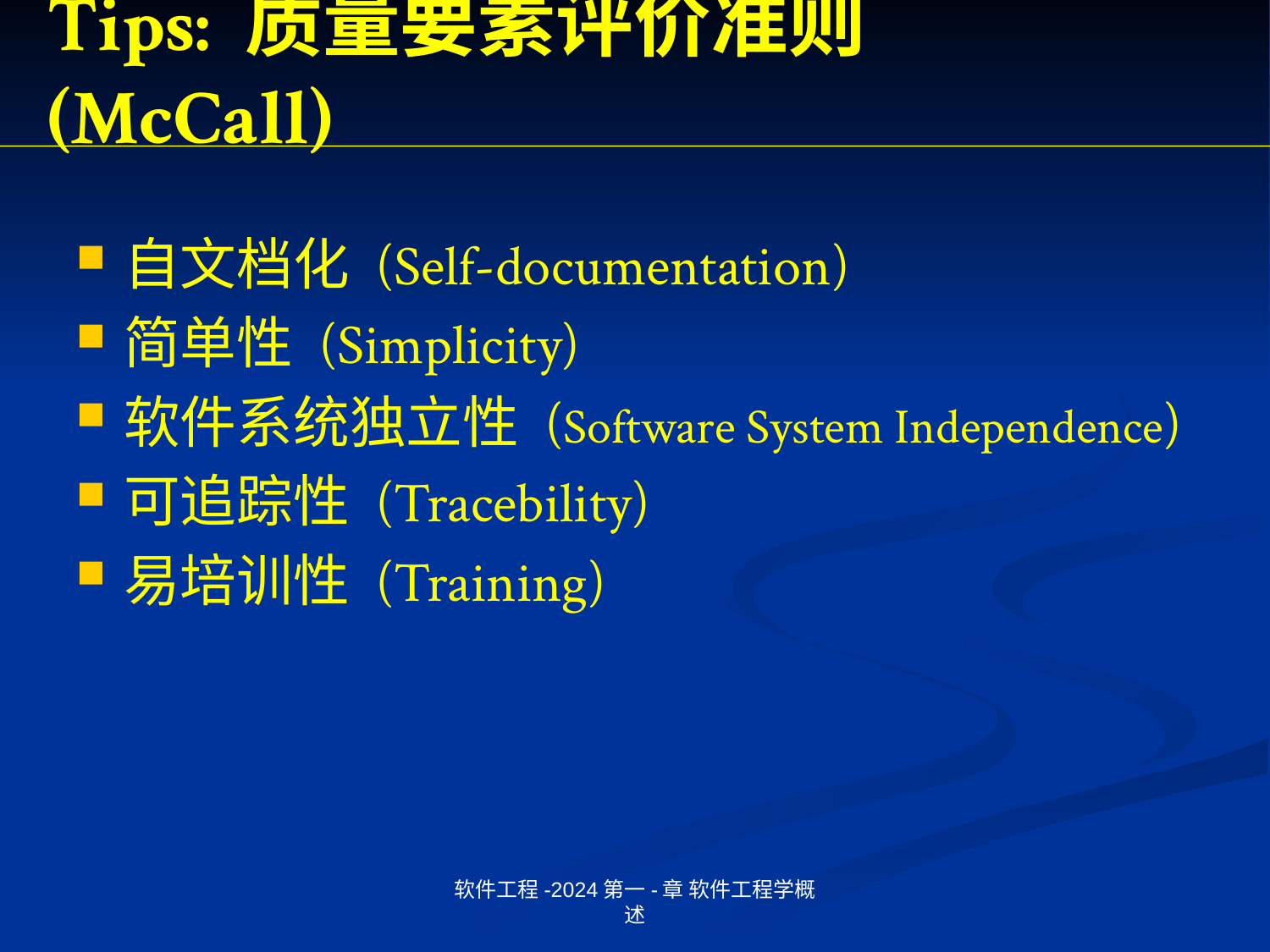

# Tips: 质量要素评价准则(McCall)

自文档化 (Self-documentation)
简单性 (Simplicity)
软件系统独立性 (Software System Independence)
可追踪性 (Tracebility)
易培训性 (Training)

软件工程-2024第一-章 软件工程学概述
29